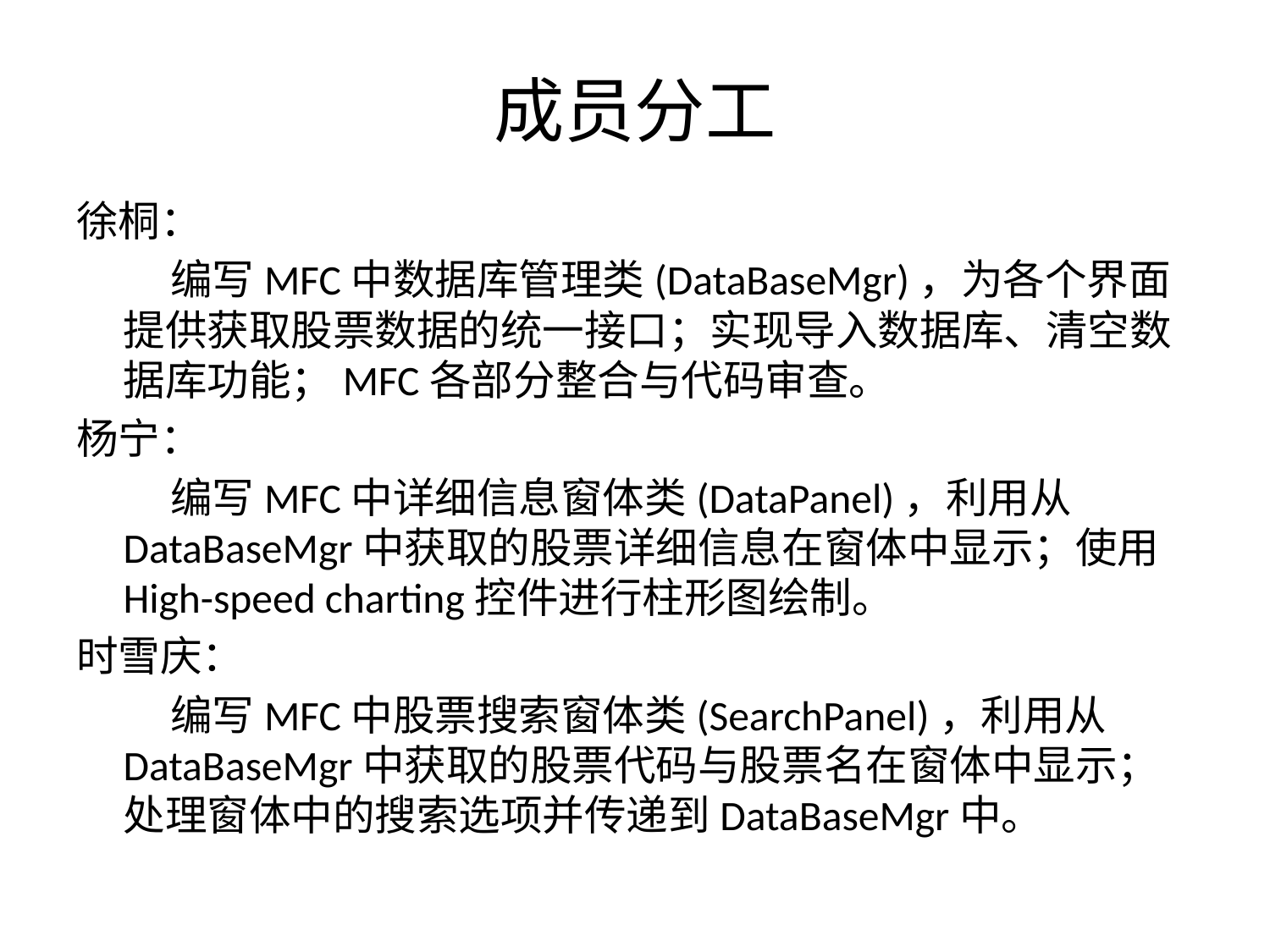

# 成员分工
徐桐：
编写MFC中数据库管理类(DataBaseMgr)，为各个界面提供获取股票数据的统一接口；实现导入数据库、清空数据库功能；MFC各部分整合与代码审查。
杨宁：
编写MFC中详细信息窗体类(DataPanel)，利用从DataBaseMgr中获取的股票详细信息在窗体中显示；使用High-speed charting控件进行柱形图绘制。
时雪庆：
编写MFC中股票搜索窗体类(SearchPanel)，利用从DataBaseMgr中获取的股票代码与股票名在窗体中显示；处理窗体中的搜索选项并传递到DataBaseMgr中。